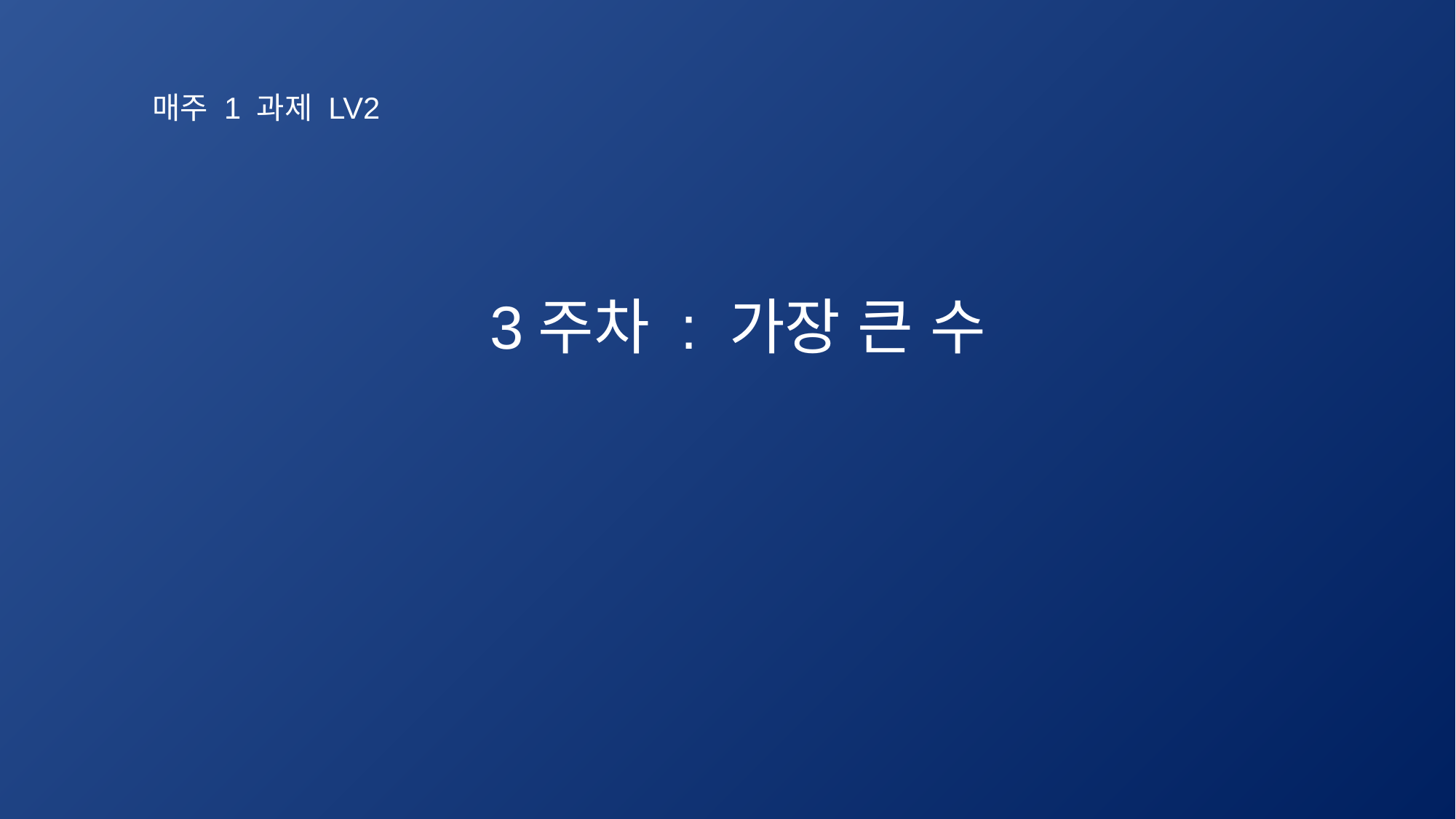

# 매주 1 과제 LV2
3주차 : 가장 큰 수